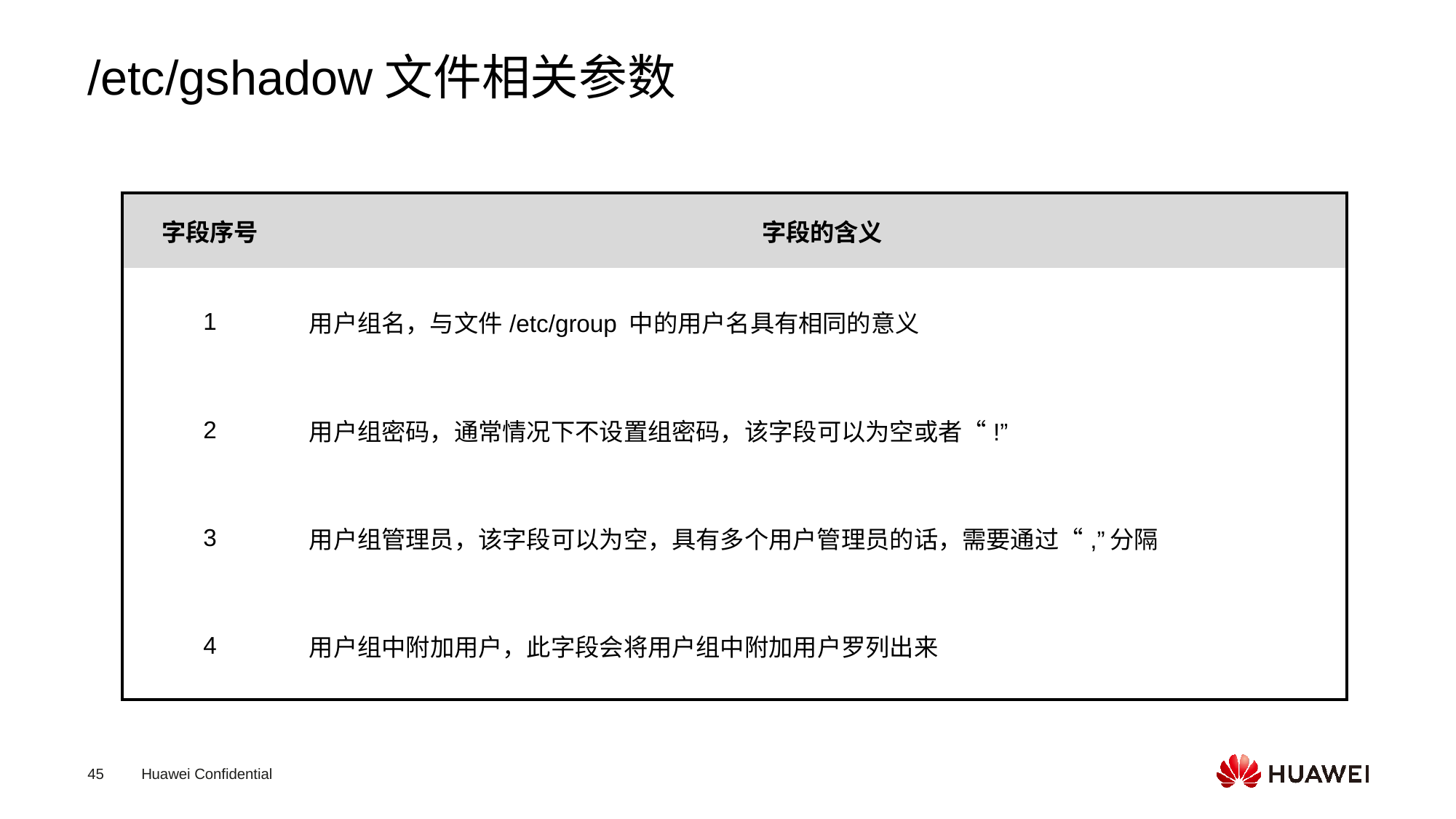

# /etc/gshadow文件相关参数

| 字段序号 | 字段的含义 |
| --- | --- |
| 1 | 用户组名，与文件/etc/group 中的用户名具有相同的意义 |
| 2 | 用户组密码，通常情况下不设置组密码，该字段可以为空或者“!” |
| 3 | 用户组管理员，该字段可以为空，具有多个用户管理员的话，需要通过“,”分隔 |
| 4 | 用户组中附加用户，此字段会将用户组中附加用户罗列出来 |